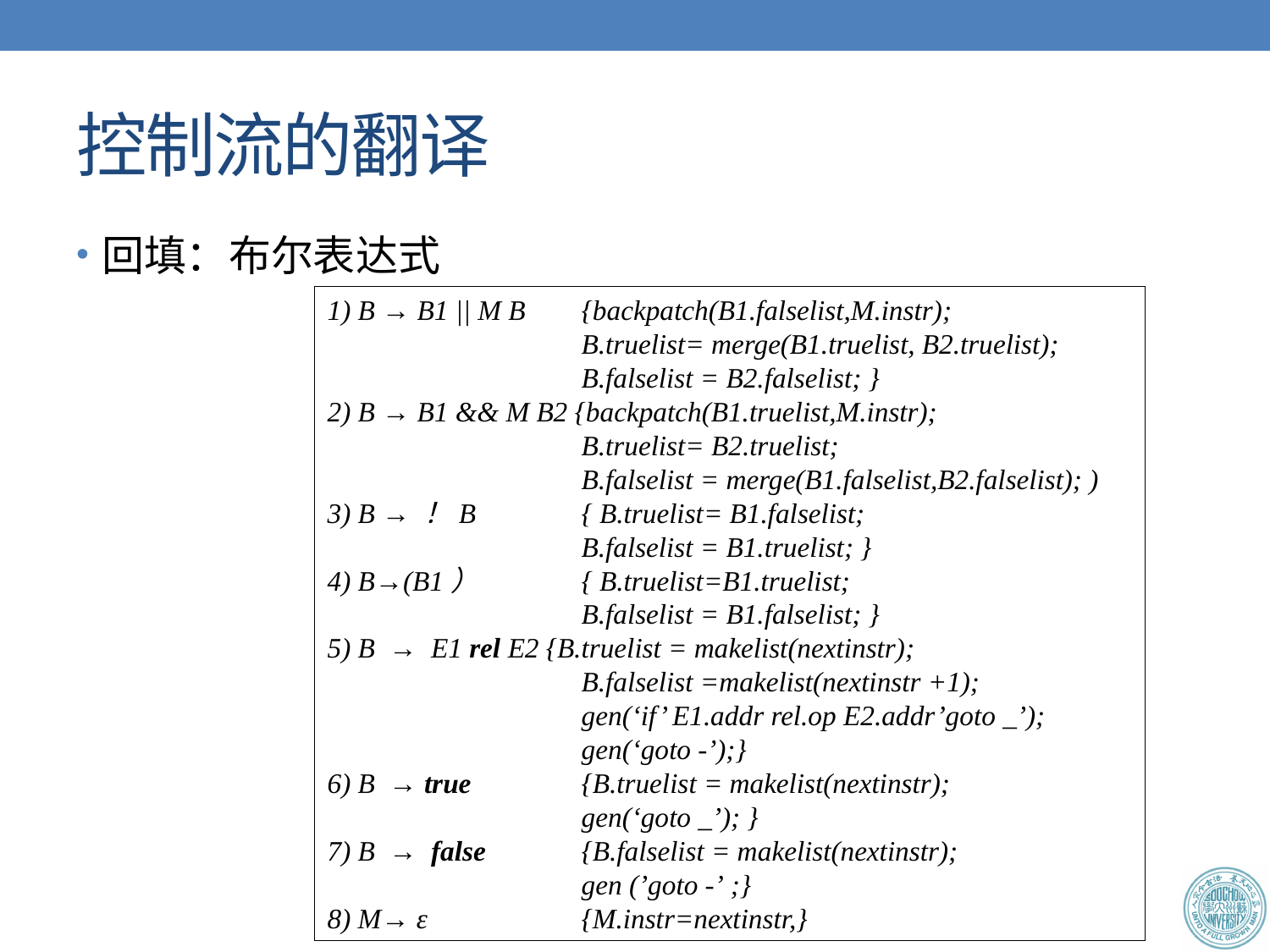

# 控制流的翻译
回填：布尔表达式
1) B → B1 || M B	{backpatch(B1.falselist,M.instr);
		B.truelist= merge(B1.truelist, B2.truelist);
		B.falselist = B2.falselist; }
2) B → B1 && M B2 {backpatch(B1.truelist,M.instr);
		B.truelist= B2.truelist;
		B.falselist = merge(B1.falselist,B2.falselist); )
3) B → ！B 	{ B.truelist= B1.falselist;
		B.falselist = B1.truelist; }
4) B→(B1） 	{ B.truelist=B1.truelist;
		B.falselist = B1.falselist; }
5) B  →  E1 rel E2 {B.truelist = makelist(nextinstr);
		B.falselist =makelist(nextinstr +1);
		gen(‘if’ E1.addr rel.op E2.addr’goto _’);
		gen(‘goto -’);}
6) B  → true  	{B.truelist = makelist(nextinstr);
		gen(‘goto _’); }
7) B  →  false  	{B.falselist = makelist(nextinstr);
 		gen (’goto -’ ;}
8) M→ ε 		{M.instr=nextinstr,}